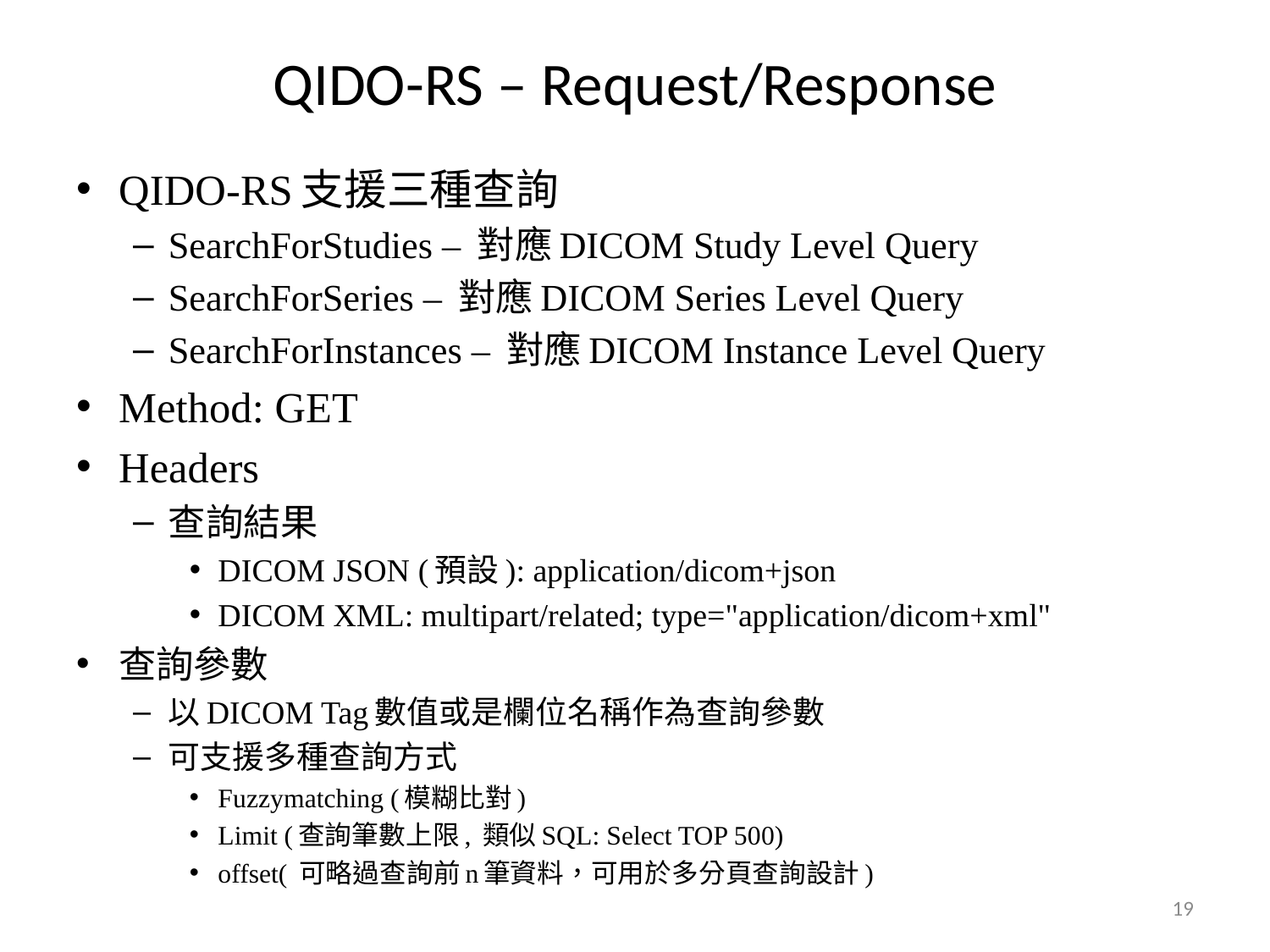

# QIDO-RS – Request/Response
QIDO-RS支援三種查詢
SearchForStudies – 對應DICOM Study Level Query
SearchForSeries – 對應DICOM Series Level Query
SearchForInstances – 對應DICOM Instance Level Query
Method: GET
Headers
查詢結果
DICOM JSON (預設): application/dicom+json
DICOM XML: multipart/related; type="application/dicom+xml"
查詢參數
以DICOM Tag數值或是欄位名稱作為查詢參數
可支援多種查詢方式
Fuzzymatching (模糊比對)
Limit (查詢筆數上限, 類似SQL: Select TOP 500)
offset( 可略過查詢前n筆資料，可用於多分頁查詢設計)
19